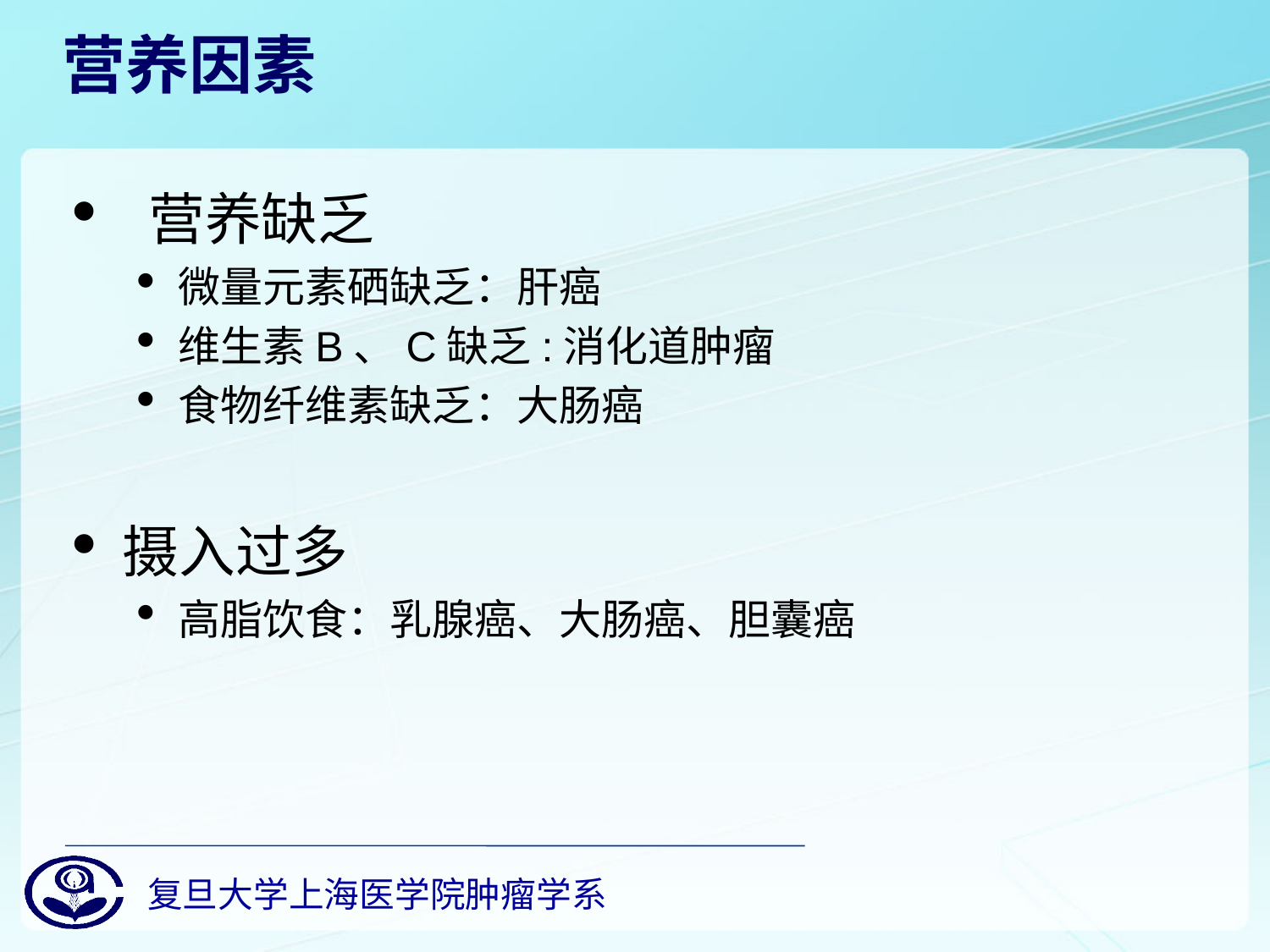

# 营养因素
 营养缺乏
微量元素硒缺乏：肝癌
维生素B、C缺乏:消化道肿瘤
食物纤维素缺乏：大肠癌

摄入过多
高脂饮食：乳腺癌、大肠癌、胆囊癌